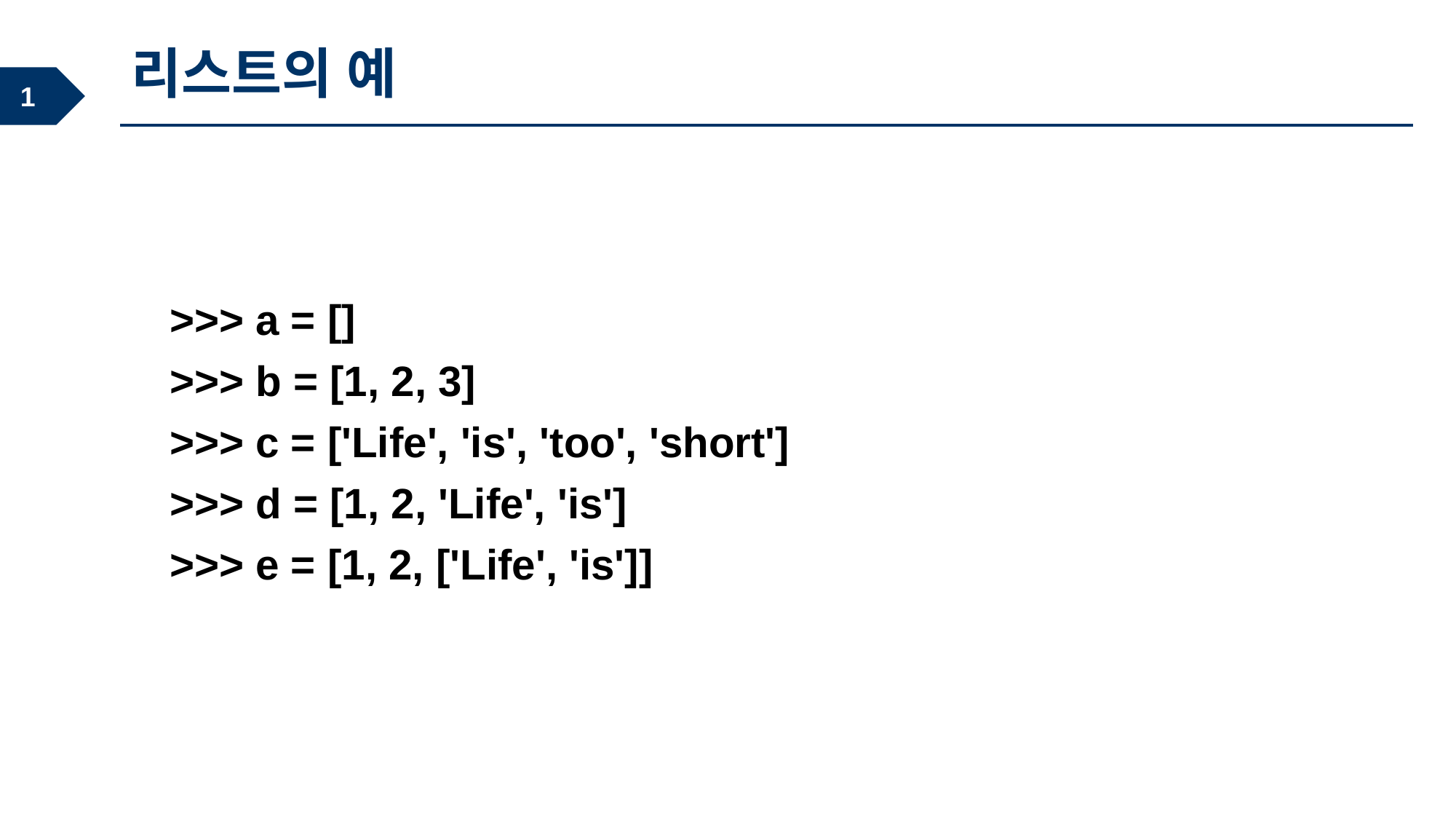

리스트의 예
>>> a = []
>>> b = [1, 2, 3]
>>> c = ['Life', 'is', 'too', 'short']
>>> d = [1, 2, 'Life', 'is']
>>> e = [1, 2, ['Life', 'is']]